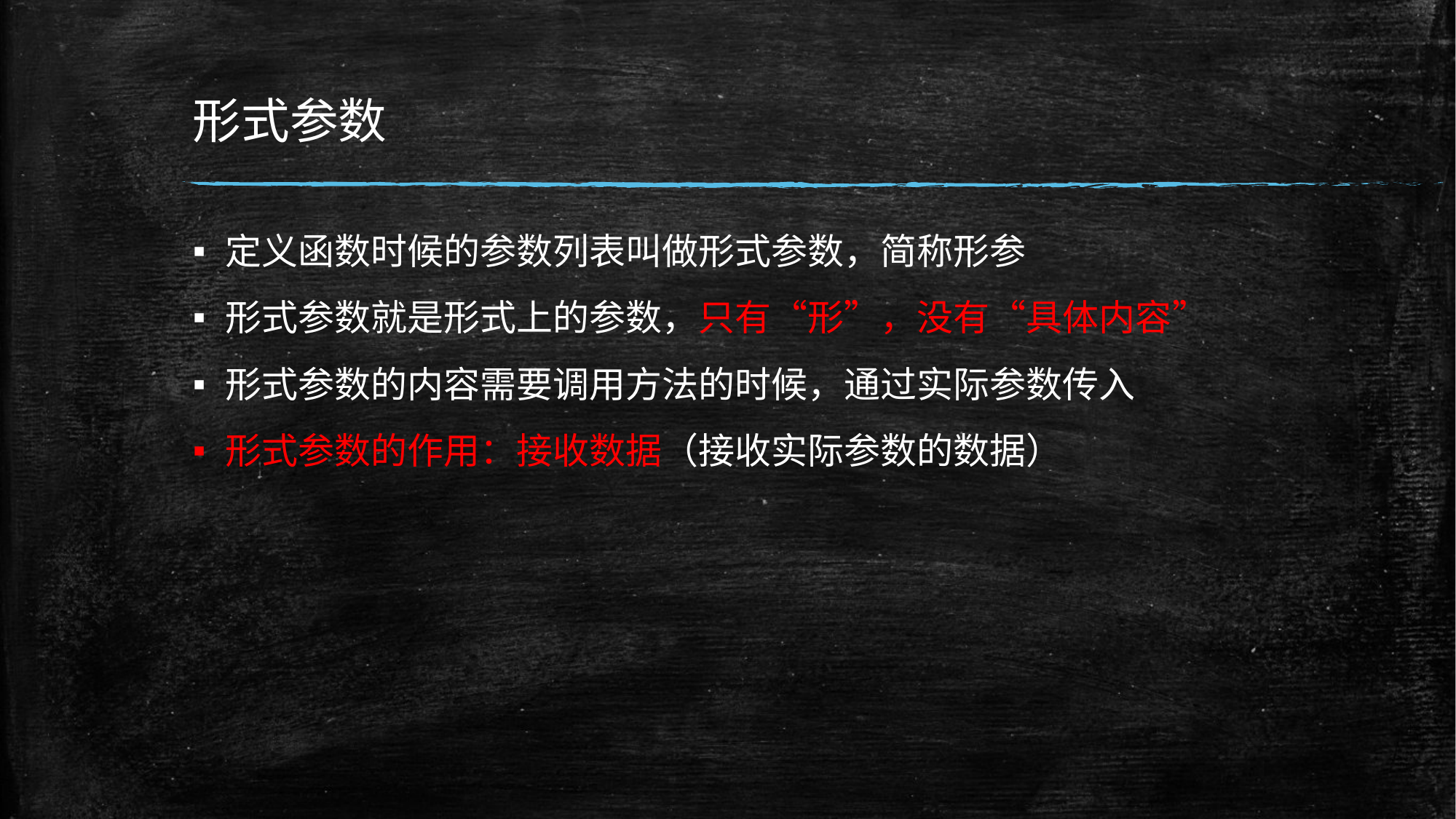

# 形式参数
定义函数时候的参数列表叫做形式参数，简称形参
形式参数就是形式上的参数，只有“形”，没有“具体内容”
形式参数的内容需要调用方法的时候，通过实际参数传入
形式参数的作用：接收数据（接收实际参数的数据）